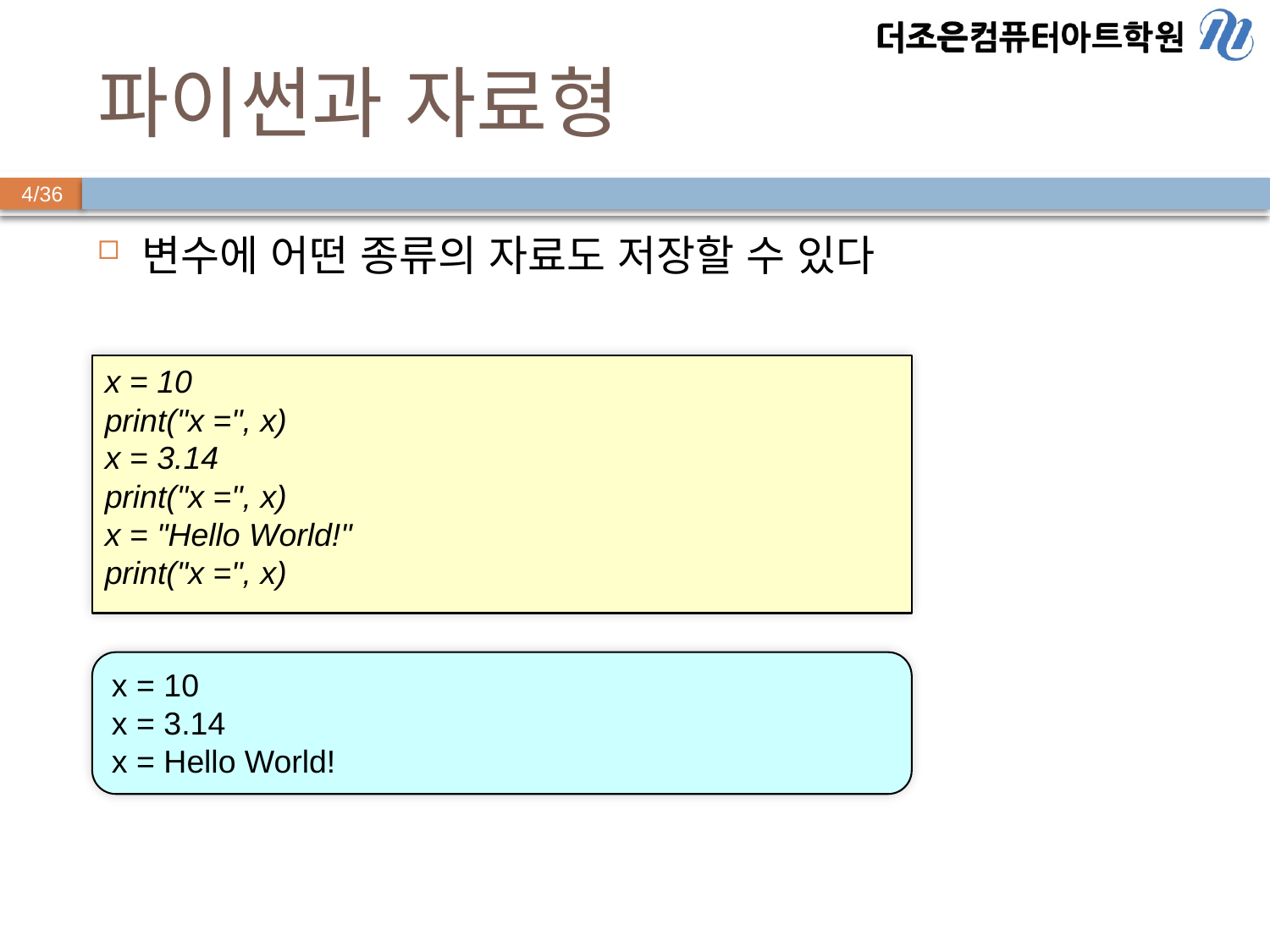

# 파이썬과 자료형
변수에 어떤 종류의 자료도 저장할 수 있다
x = 10
print("x =", x)
x = 3.14
print("x =", x)
x = "Hello World!"
print("x =", x)
x = 10
x = 3.14
x = Hello World!